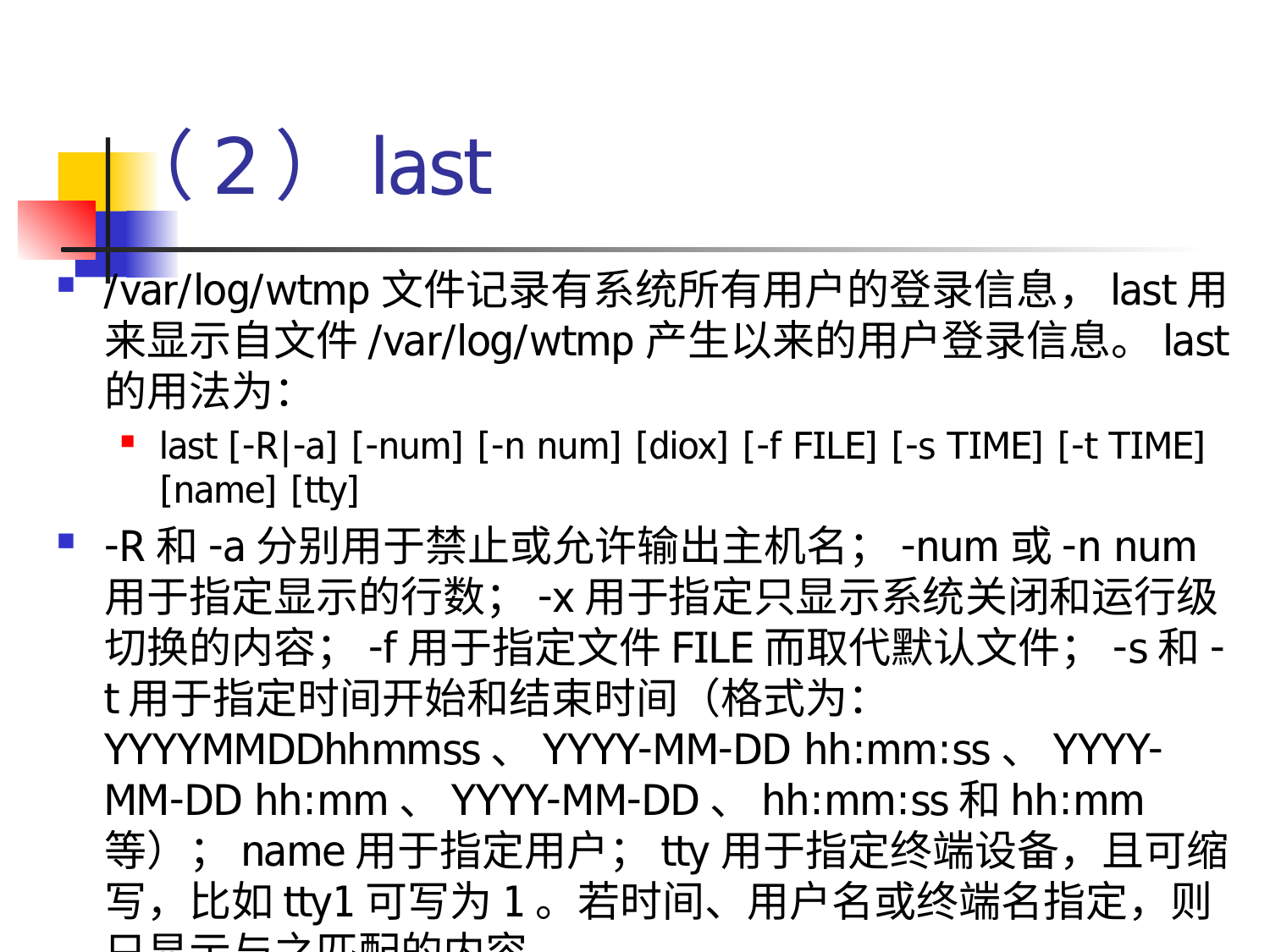

# （2）last
/var/log/wtmp文件记录有系统所有用户的登录信息，last用来显示自文件/var/log/wtmp产生以来的用户登录信息。last的用法为：
last [-R|-a] [-num] [-n num] [diox] [-f FILE] [-s TIME] [-t TIME] [name] [tty]
-R和-a分别用于禁止或允许输出主机名；-num或-n num用于指定显示的行数；-x用于指定只显示系统关闭和运行级切换的内容；-f用于指定文件FILE而取代默认文件；-s和-t用于指定时间开始和结束时间（格式为：YYYYMMDDhhmmss、YYYY-MM-DD hh:mm:ss、YYYY-MM-DD hh:mm、YYYY-MM-DD、hh:mm:ss和hh:mm等）；name用于指定用户；tty用于指定终端设备，且可缩写，比如tty1可写为1。若时间、用户名或终端名指定，则只显示与之匹配的内容。